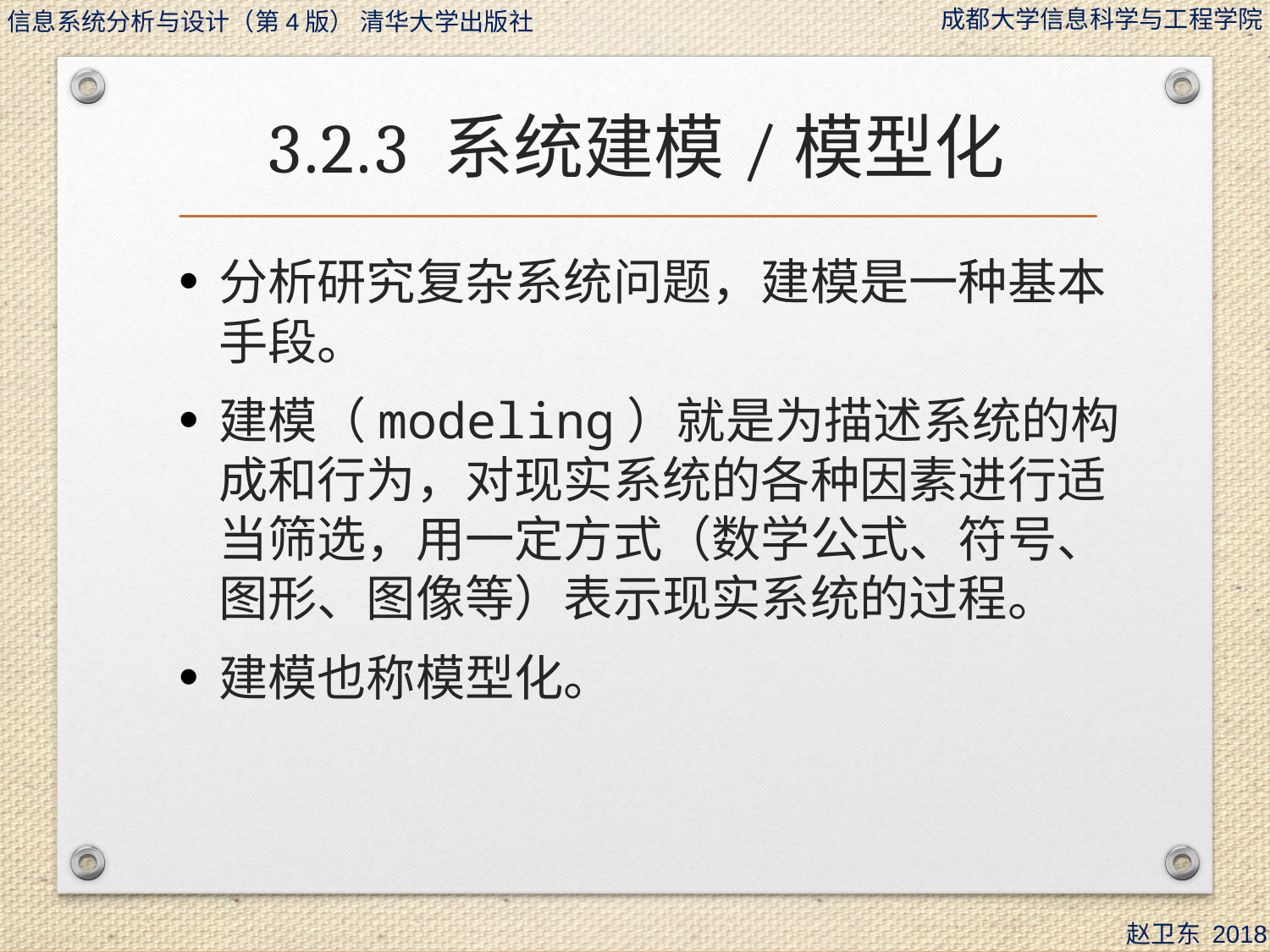

# 3.2.3 系统建模/模型化
分析研究复杂系统问题，建模是一种基本手段。
建模（modeling）就是为描述系统的构成和行为，对现实系统的各种因素进行适当筛选，用一定方式（数学公式、符号、图形、图像等）表示现实系统的过程。
建模也称模型化。